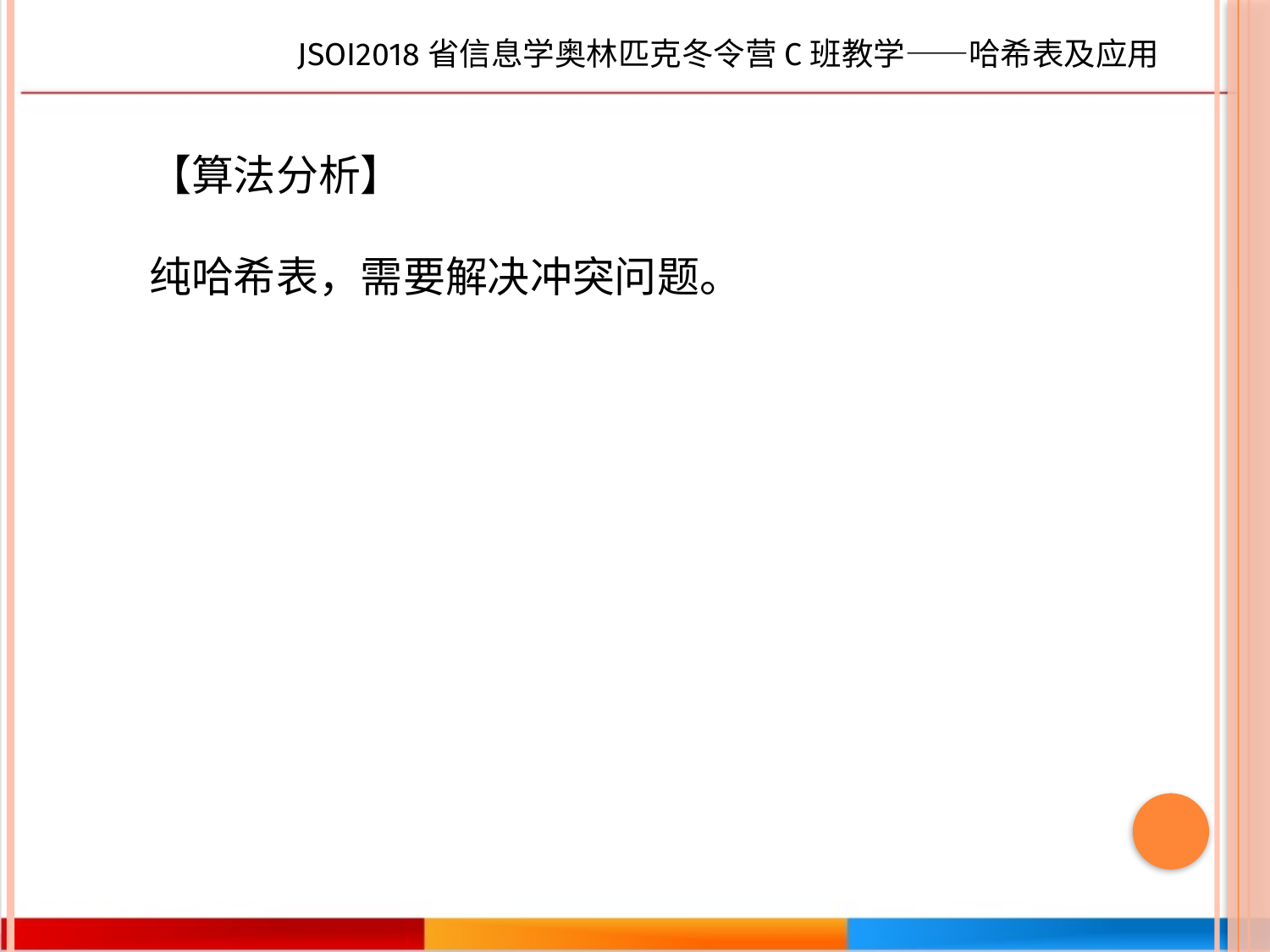

JSOI2018省信息学奥林匹克冬令营C班教学——哈希表及应用
【算法分析】

纯哈希表，需要解决冲突问题。